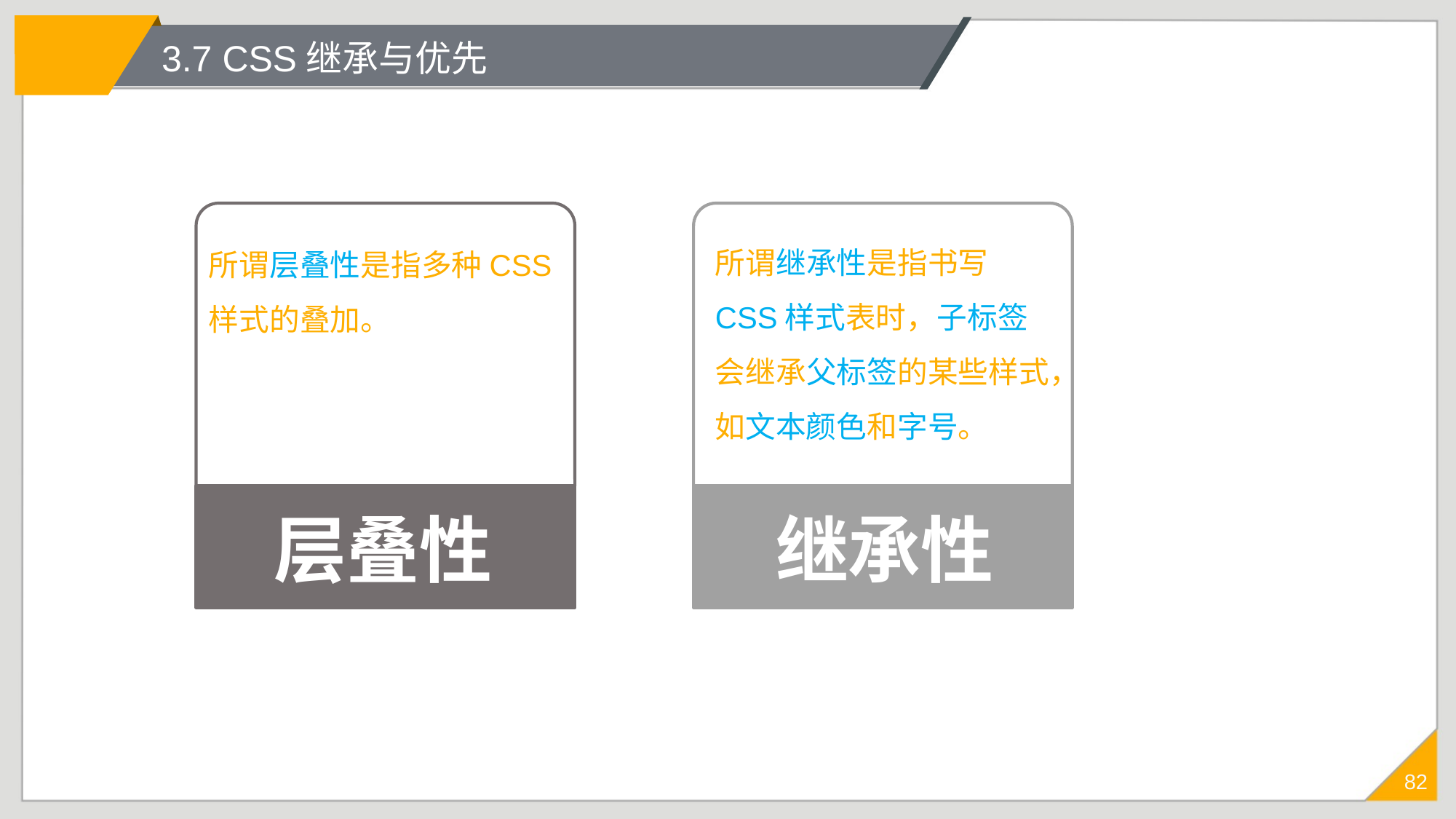

# 3.7 CSS继承与优先

所谓层叠性是指多种CSS样式的叠加。
层叠性

所谓继承性是指书写CSS样式表时，子标签会继承父标签的某些样式，如文本颜色和字号。
继承性